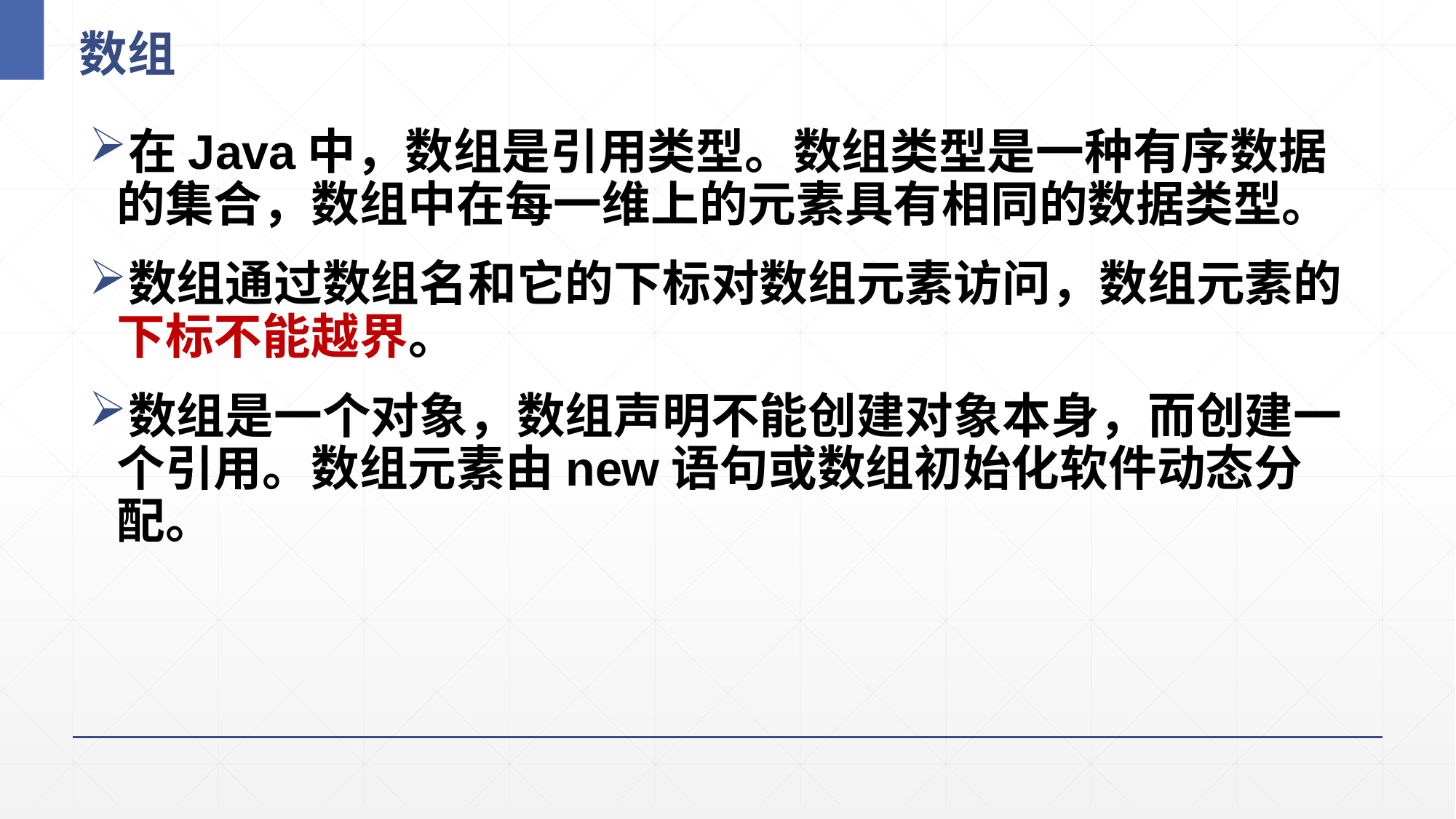

# 数组
在Java中，数组是引用类型。数组类型是一种有序数据的集合，数组中在每一维上的元素具有相同的数据类型。
数组通过数组名和它的下标对数组元素访问，数组元素的下标不能越界。
数组是一个对象，数组声明不能创建对象本身，而创建一个引用。数组元素由new语句或数组初始化软件动态分配。